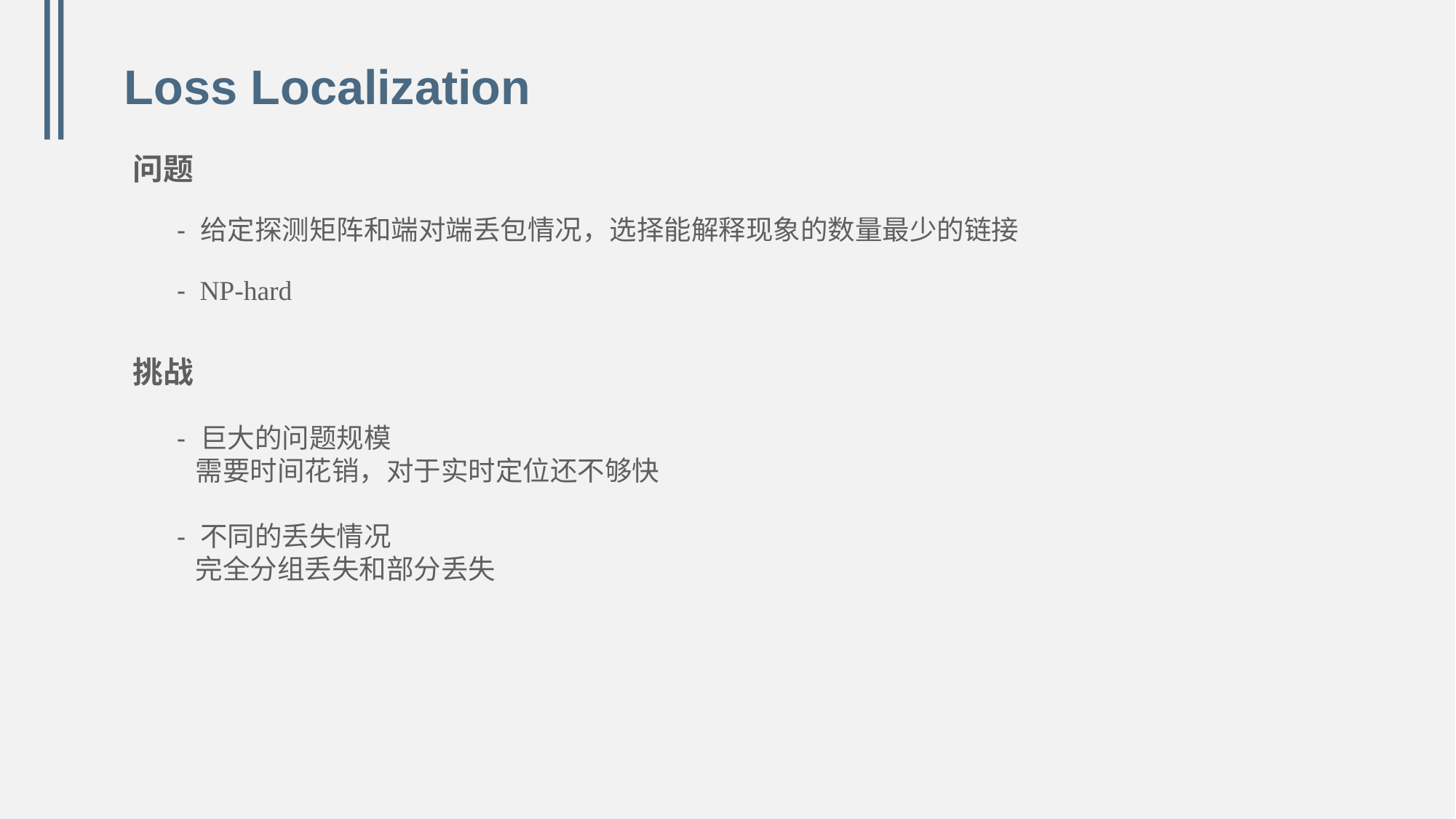

Loss Localization
问题
- 给定探测矩阵和端对端丢包情况，选择能解释现象的数量最少的链接
-  NP-hard
挑战
- 巨大的问题规模
  需要时间花销，对于实时定位还不够快
- 不同的丢失情况
  完全分组丢失和部分丢失